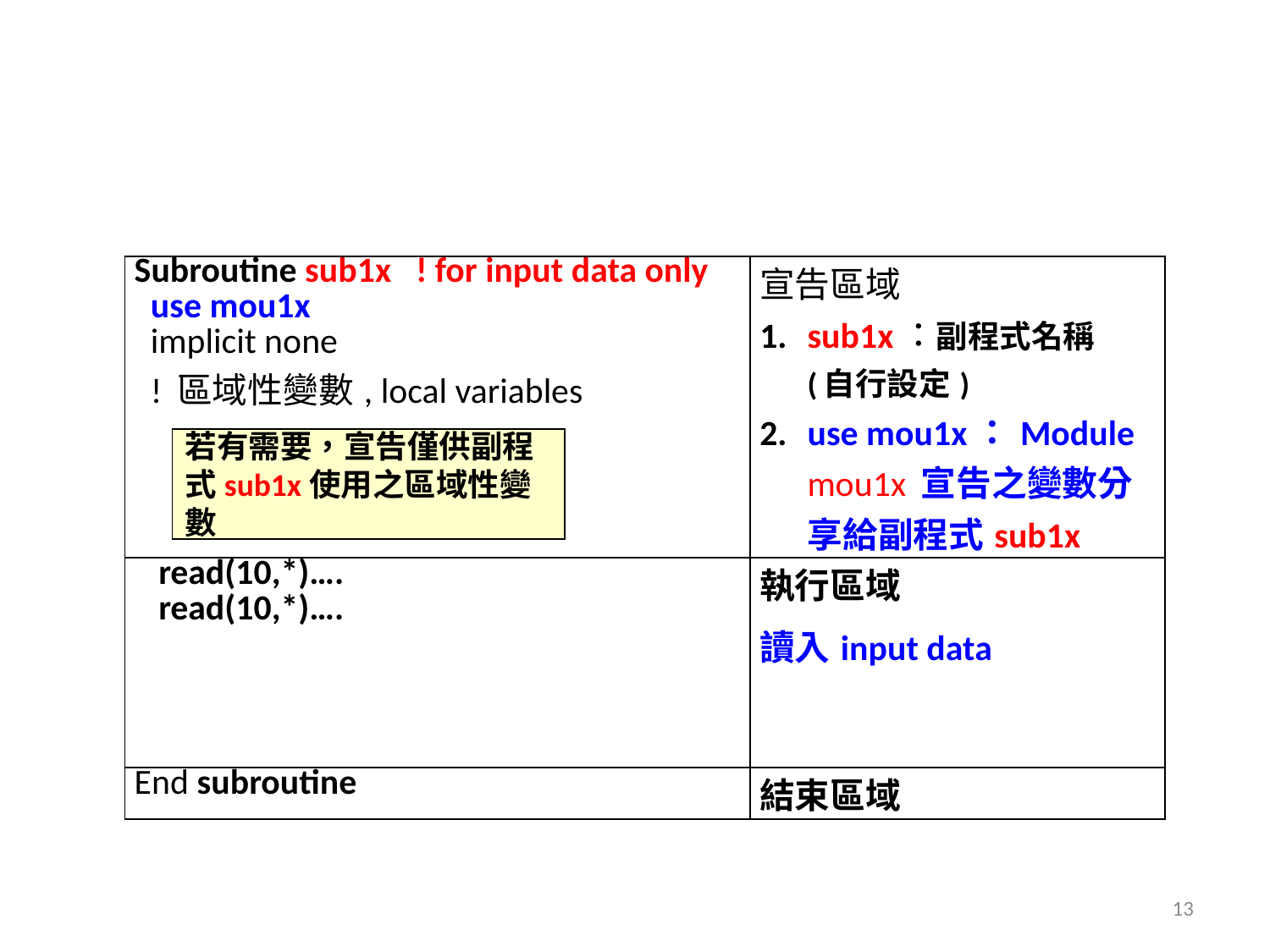

| Subroutine sub1x ! for input data only use mou1x implicit none ! 區域性變數, local variables | 宣告區域 sub1x：副程式名稱 (自行設定) use mou1x：Module mou1x 宣告之變數分享給副程式sub1x |
| --- | --- |
| read(10,\*)…. read(10,\*)…. | 執行區域 讀入input data |
| End subroutine | 結束區域 |
若有需要，宣告僅供副程式sub1x使用之區域性變數
13